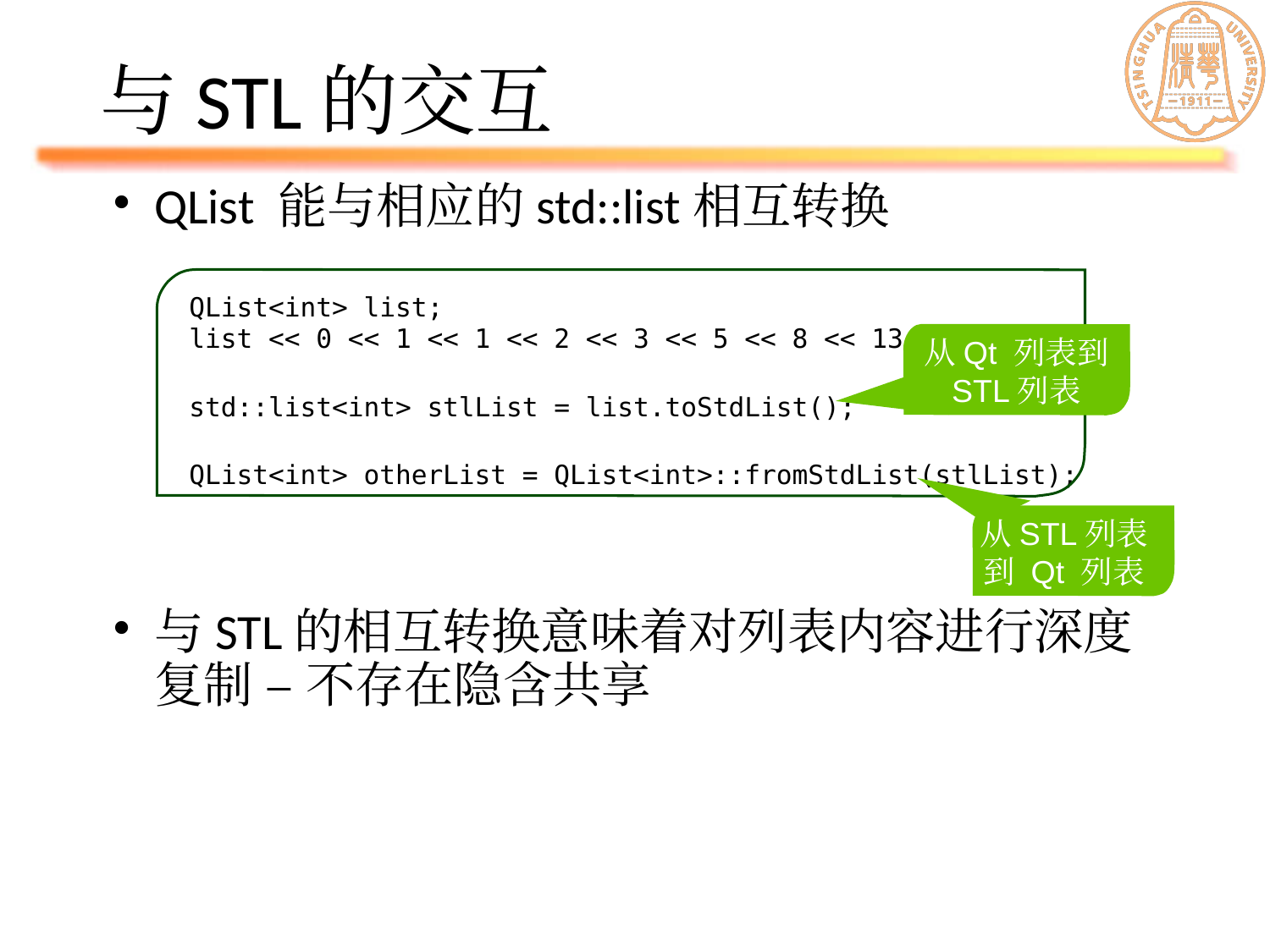

# 与STL的交互
QList 能与相应的std::list相互转换

与STL的相互转换意味着对列表内容进行深度复制 – 不存在隐含共享

QList<int> list;
list << 0 << 1 << 1 << 2 << 3 << 5 << 8 << 13;

std::list<int> stlList = list.toStdList();

QList<int> otherList = QList<int>::fromStdList(stlList);

从Qt 列表到
STL列表

从STL列表
到 Qt 列表